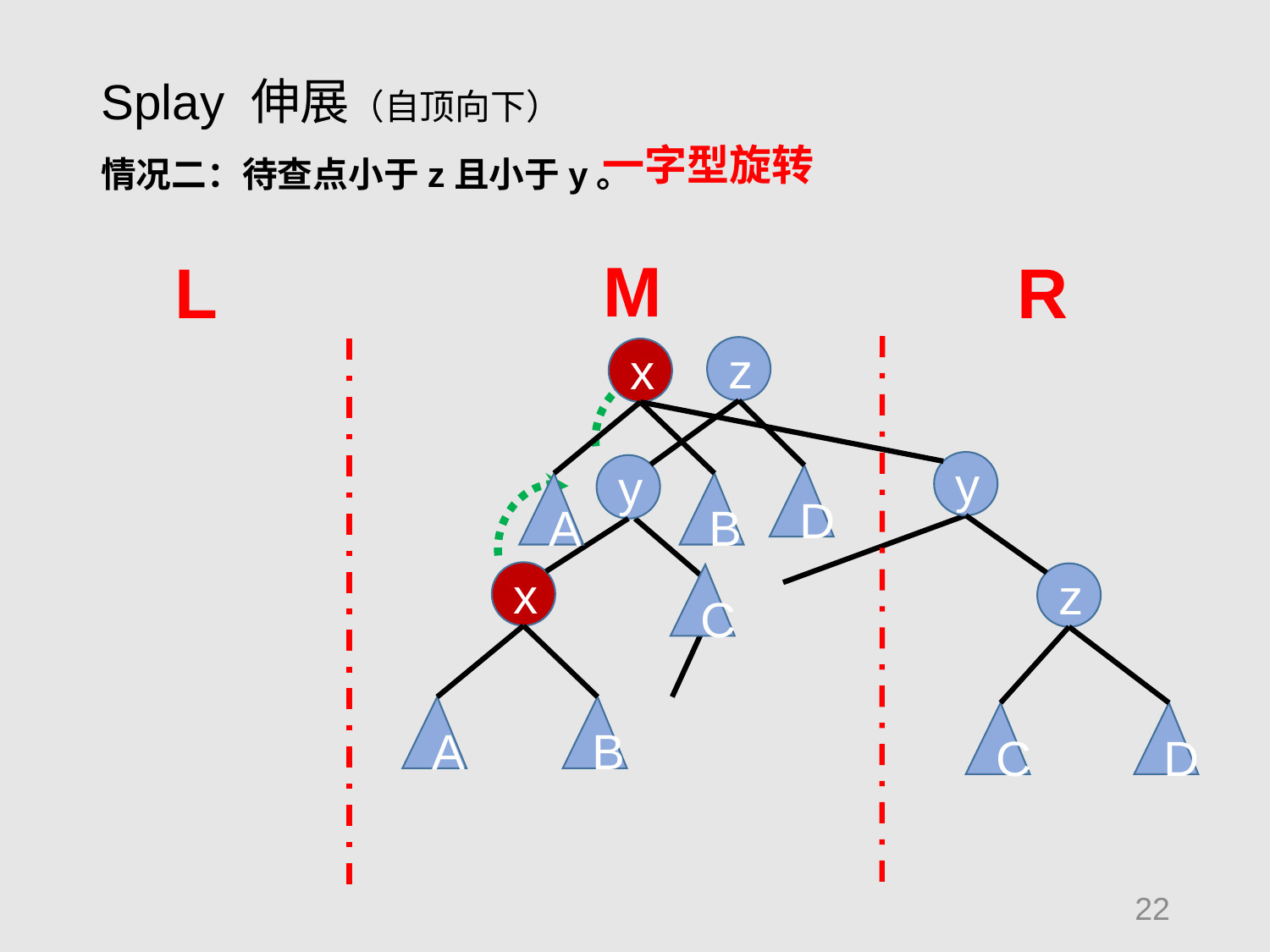

Splay 伸展（自顶向下）
一字型旋转
情况二：待查点小于z且小于y。
M
L
R
z
D
x

y
z
C
D
y
A
B

x
A
B
C
22